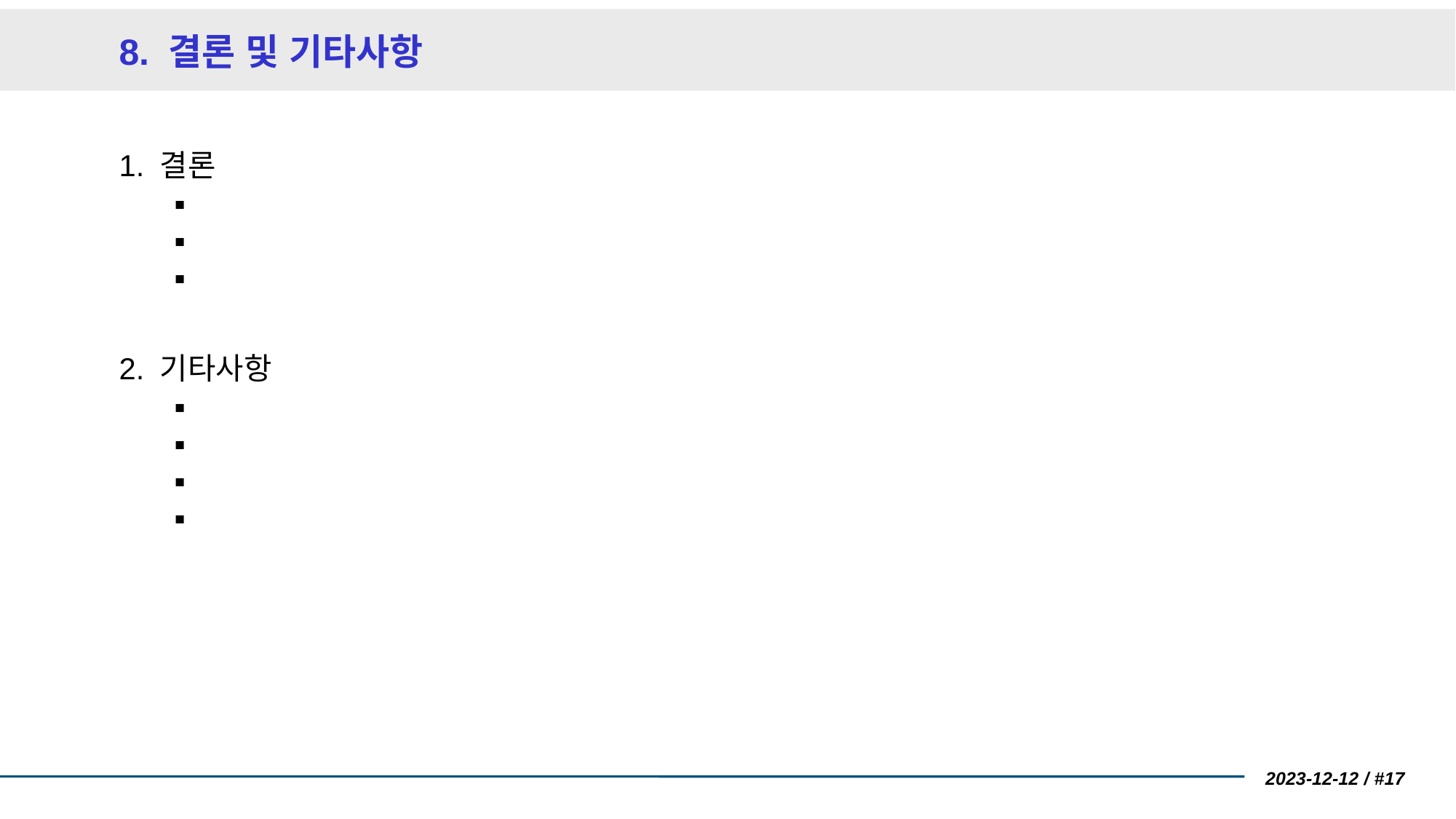

# 8. 결론 및 기타사항
1. 결론

2. 기타사항